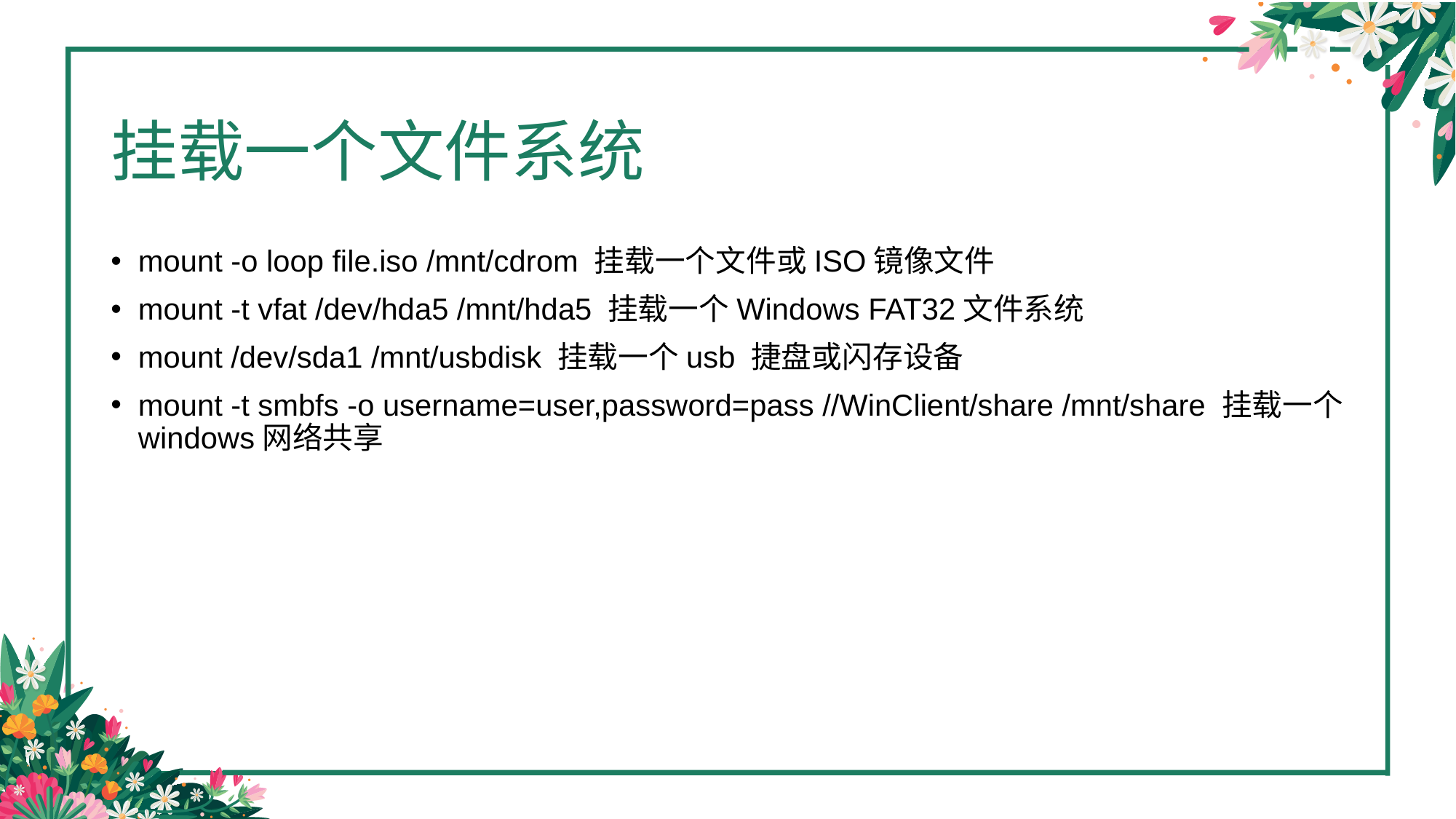

# 挂载一个文件系统
mount -o loop file.iso /mnt/cdrom 挂载一个文件或ISO镜像文件
mount -t vfat /dev/hda5 /mnt/hda5 挂载一个Windows FAT32文件系统
mount /dev/sda1 /mnt/usbdisk 挂载一个usb 捷盘或闪存设备
mount -t smbfs -o username=user,password=pass //WinClient/share /mnt/share 挂载一个windows网络共享